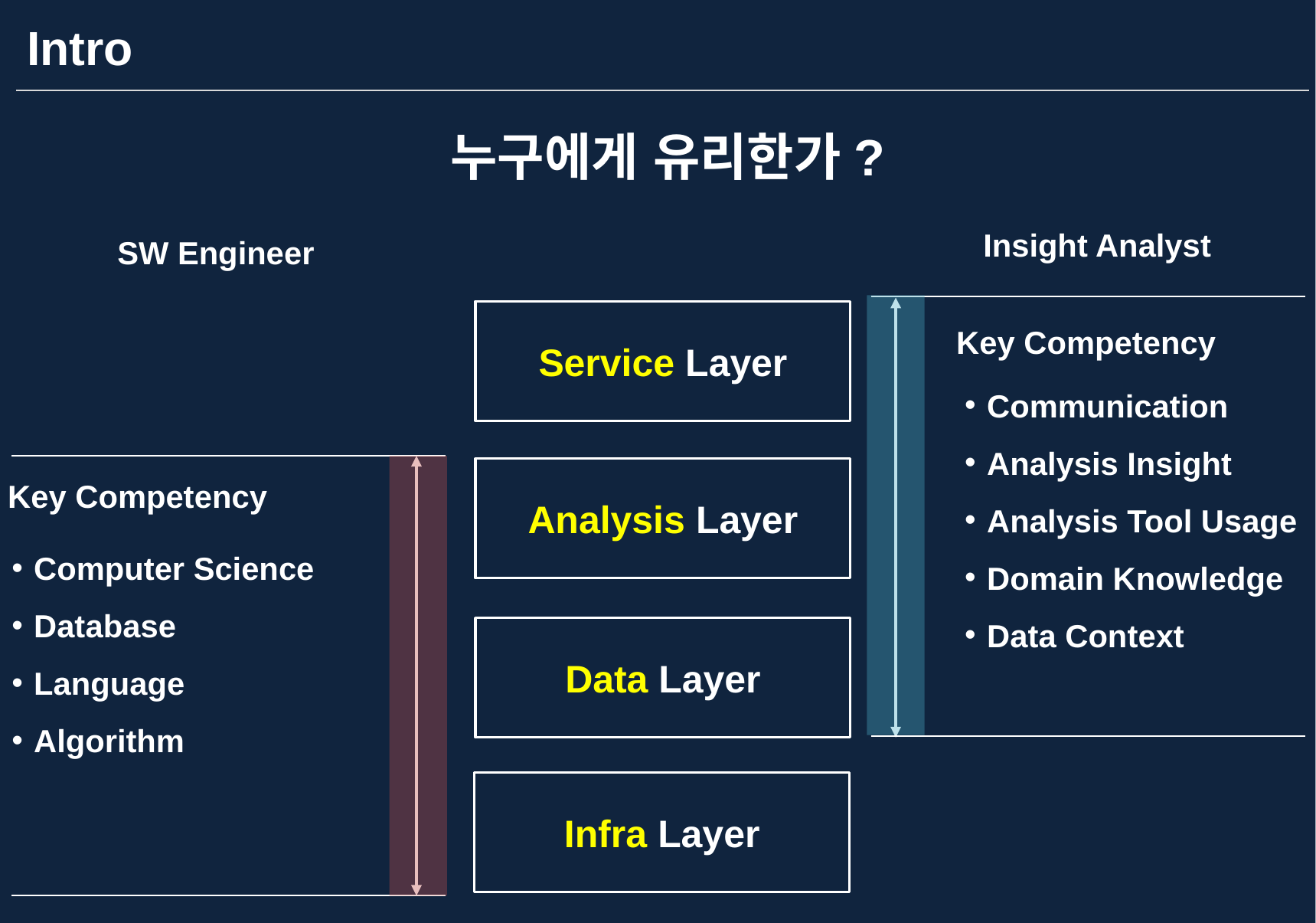

Intro
누구에게 유리한가?
Insight Analyst
SW Engineer

Key Competency
Service Layer
Communication
Analysis Insight
Analysis Tool Usage
Domain Knowledge
Data Context

Key Competency

Analysis Layer
Computer Science
Database
Language
Algorithm

Data Layer
Infra Layer